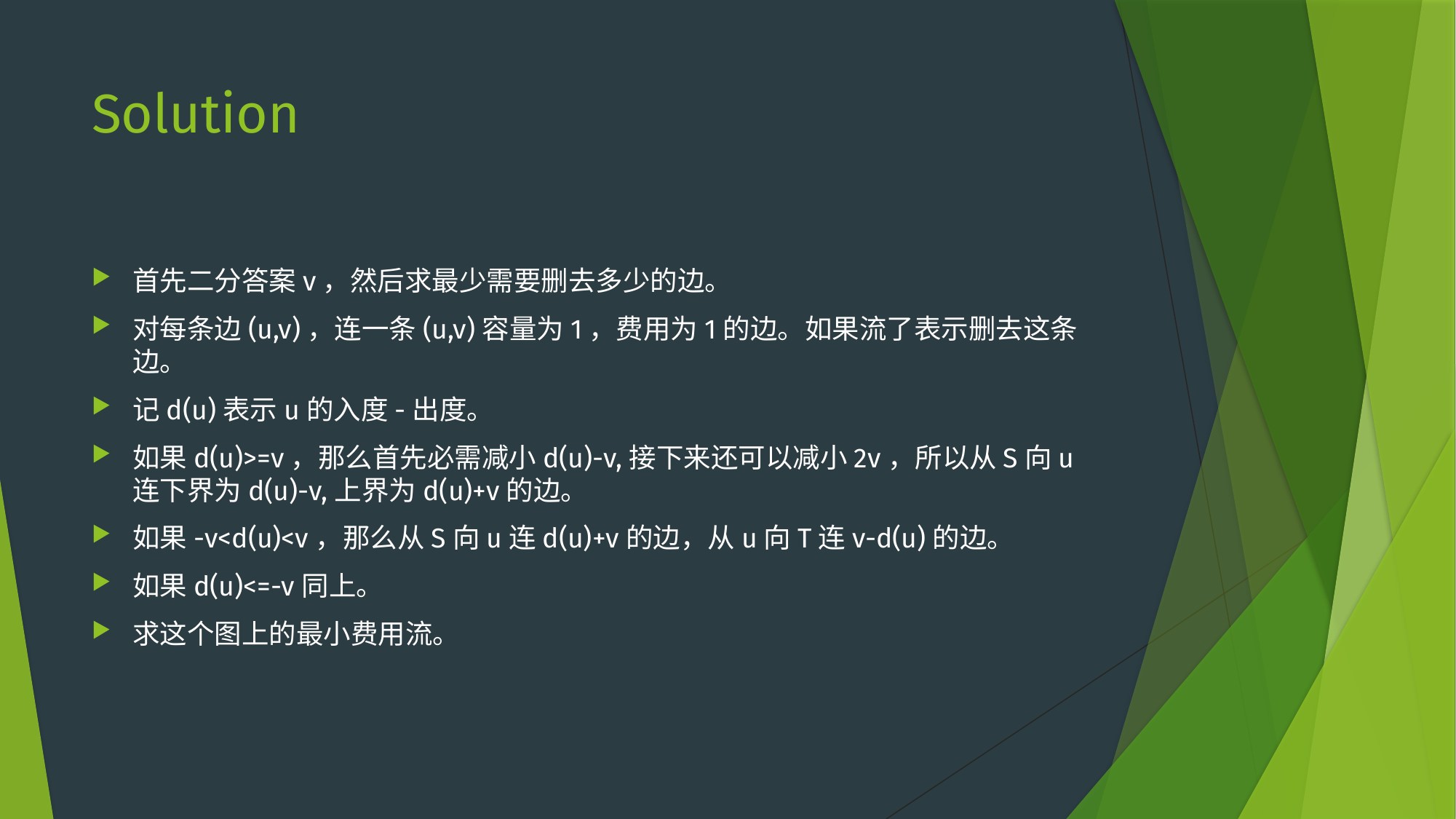

# Solution
首先二分答案v，然后求最少需要删去多少的边。
对每条边(u,v)，连一条(u,v)容量为1，费用为1的边。如果流了表示删去这条边。
记d(u)表示u的入度-出度。
如果d(u)>=v，那么首先必需减小d(u)-v,接下来还可以减小2v，所以从S向u连下界为d(u)-v,上界为d(u)+v的边。
如果-v<d(u)<v，那么从S向u连d(u)+v的边，从u向T连v-d(u)的边。
如果d(u)<=-v同上。
求这个图上的最小费用流。